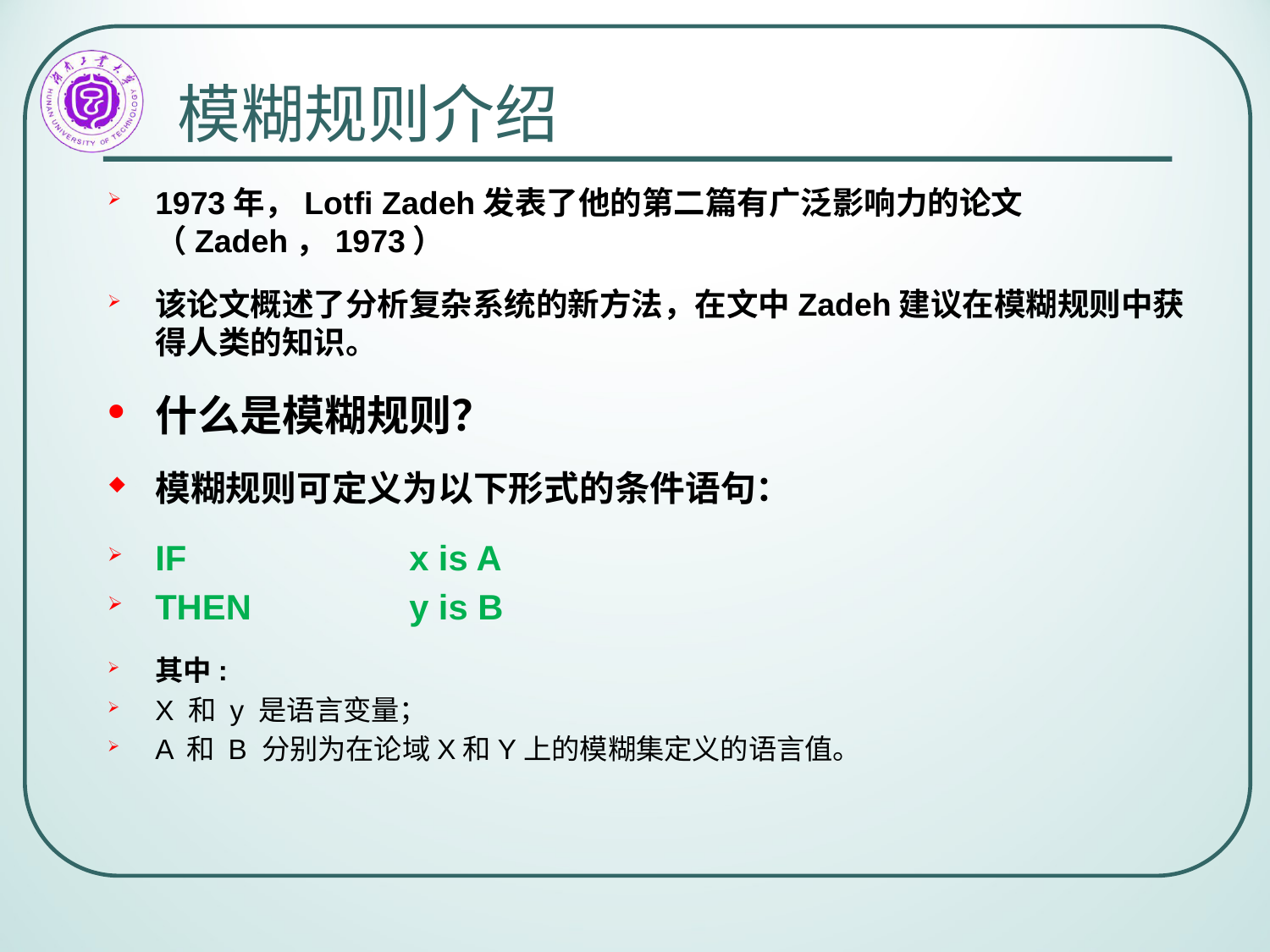

# 模糊规则介绍
1973年，Lotfi Zadeh发表了他的第二篇有广泛影响力的论文（Zadeh，1973）

该论文概述了分析复杂系统的新方法，在文中Zadeh建议在模糊规则中获得人类的知识。

什么是模糊规则？

模糊规则可定义为以下形式的条件语句：

IF 		x is A
THEN		y is B

其中:
X 和 y 是语言变量；
A 和 B 分别为在论域X和Y上的模糊集定义的语言值。